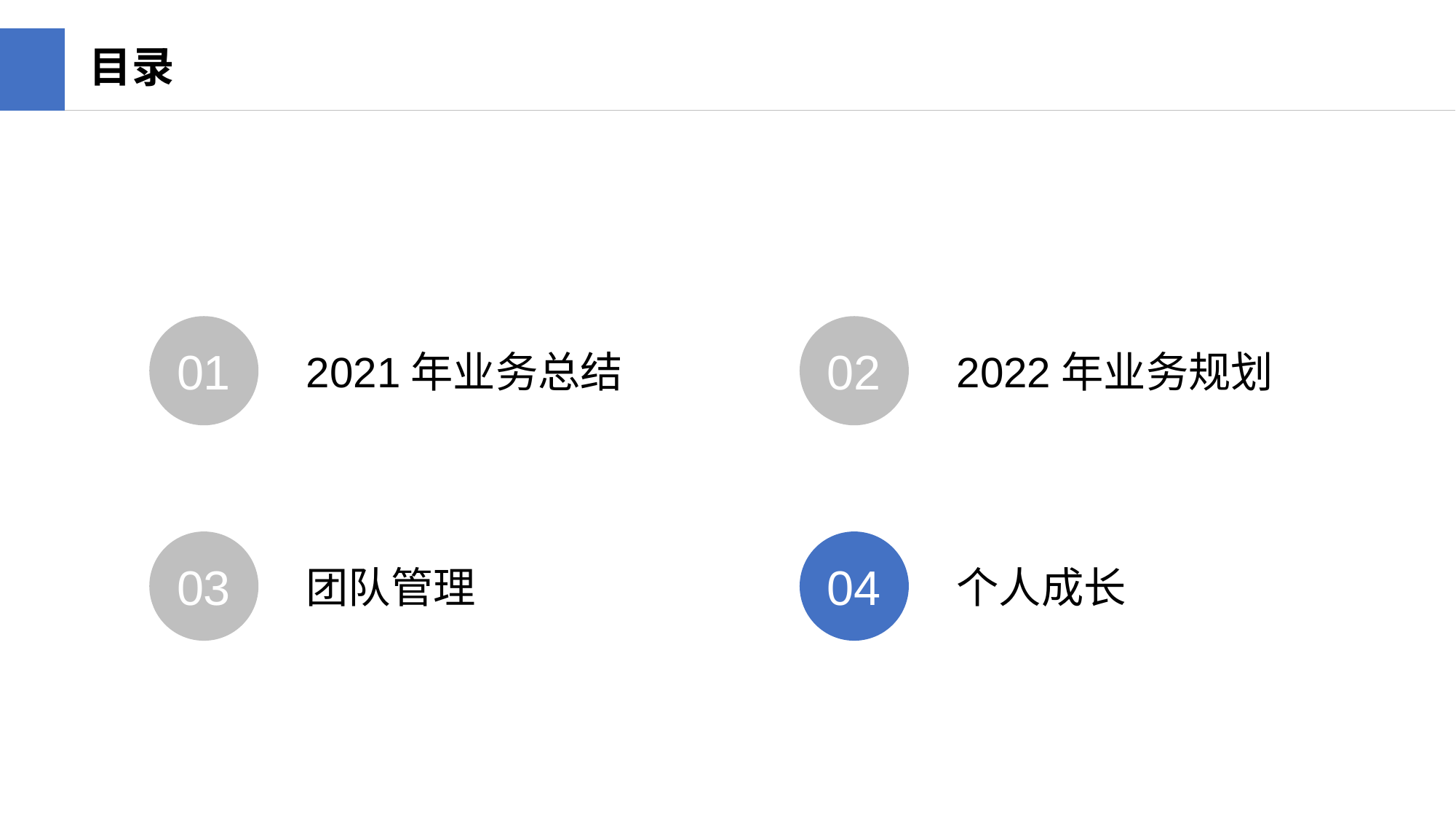

目录
01
2021年业务总结
02
2022年业务规划
03
团队管理
04
个人成长